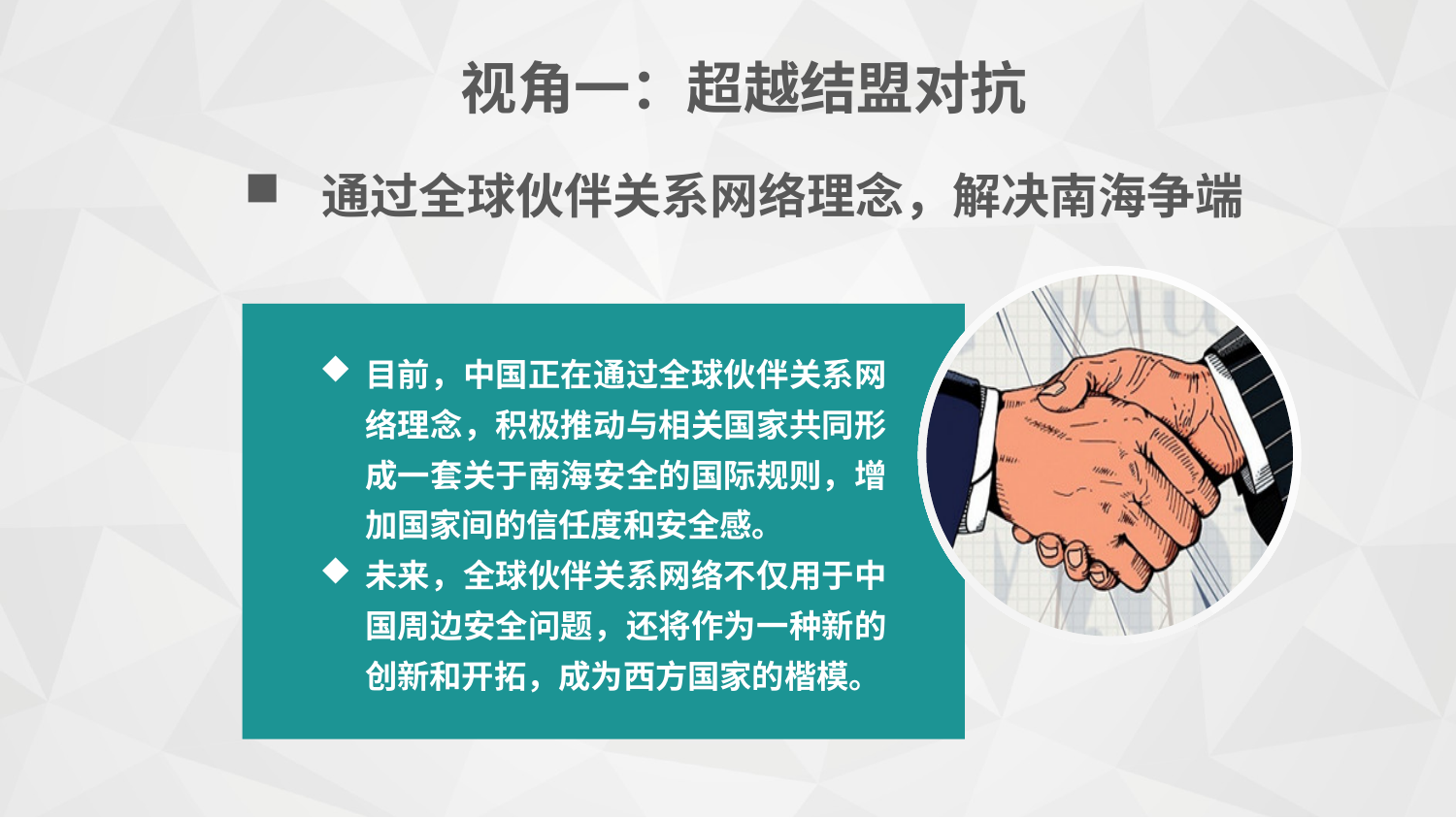

视角一：超越结盟对抗
 通过全球伙伴关系网络理念，解决南海争端

目前，中国正在通过全球伙伴关系网络理念，积极推动与相关国家共同形成一套关于南海安全的国际规则，增加国家间的信任度和安全感。
未来，全球伙伴关系网络不仅用于中国周边安全问题，还将作为一种新的创新和开拓，成为西方国家的楷模。